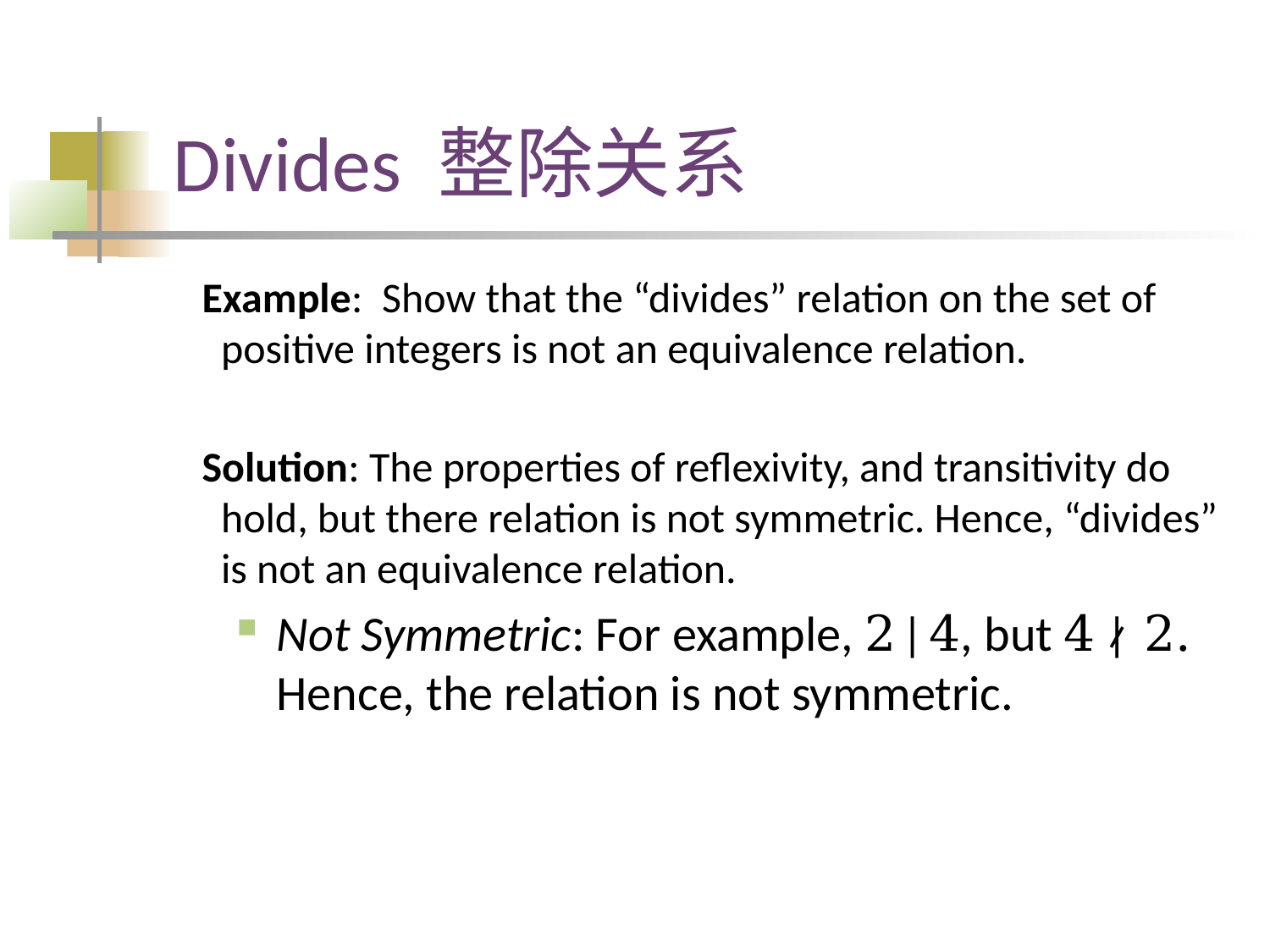

# Divides 整除关系
   Example:  Show that the “divides” relation on the set of positive integers is not an equivalence relation.

   Solution: The properties of reflexivity, and transitivity do hold, but there relation is not symmetric. Hence, “divides” is not an equivalence relation.
Not Symmetric: For example, 2 ∣ 4, but 4 ∤ 2. Hence, the relation is not symmetric.